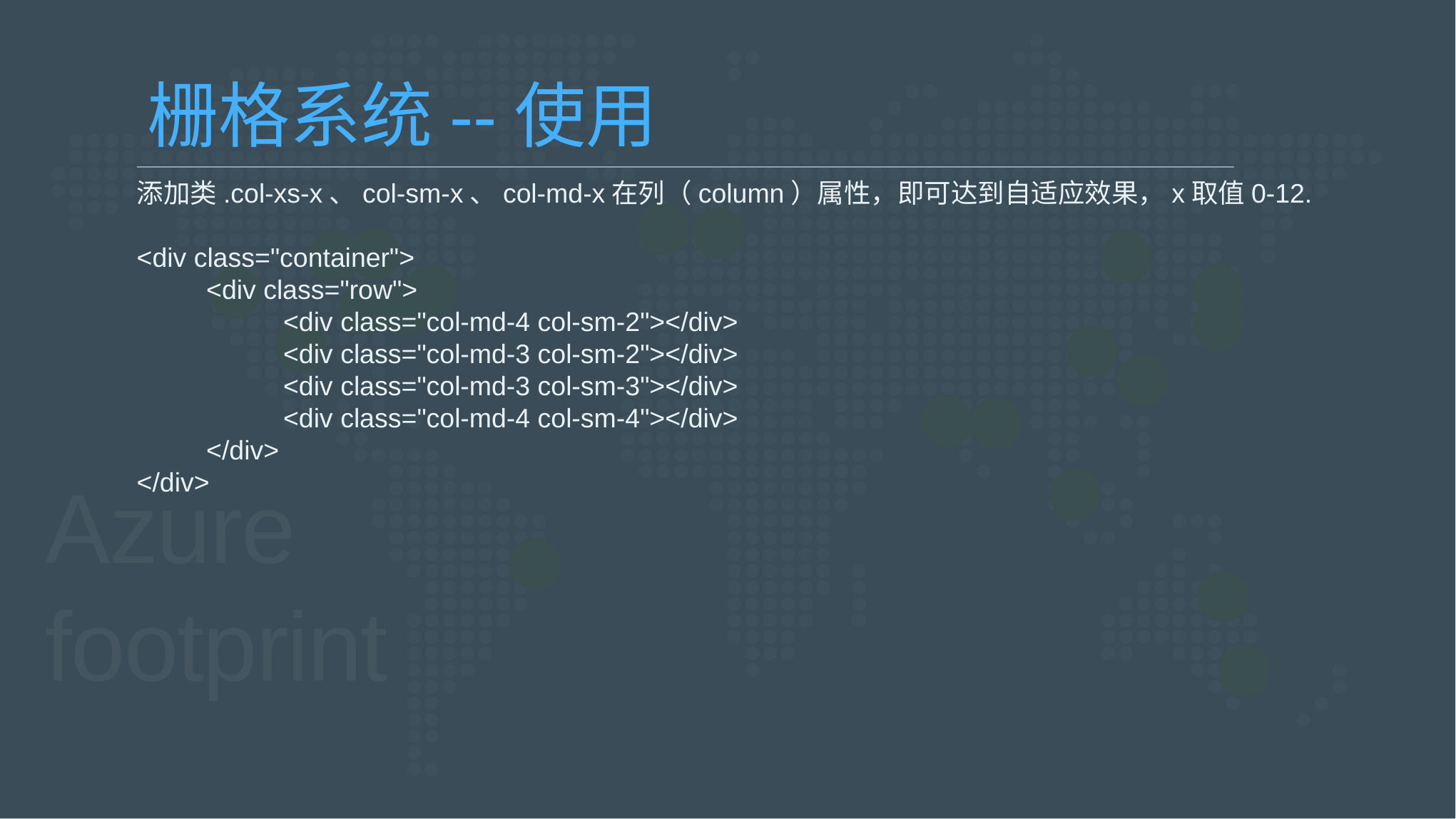

栅格系统--使用
添加类.col-xs-x、col-sm-x、col-md-x在列（column）属性，即可达到自适应效果，x取值0-12.

<div class="container">
  <div class="row">
     <div class="col-md-4 col-sm-2"></div>
     <div class="col-md-3 col-sm-2"></div>
     <div class="col-md-3 col-sm-3"></div>
     <div class="col-md-4 col-sm-4"></div>
  </div>
</div>

Azure footprint